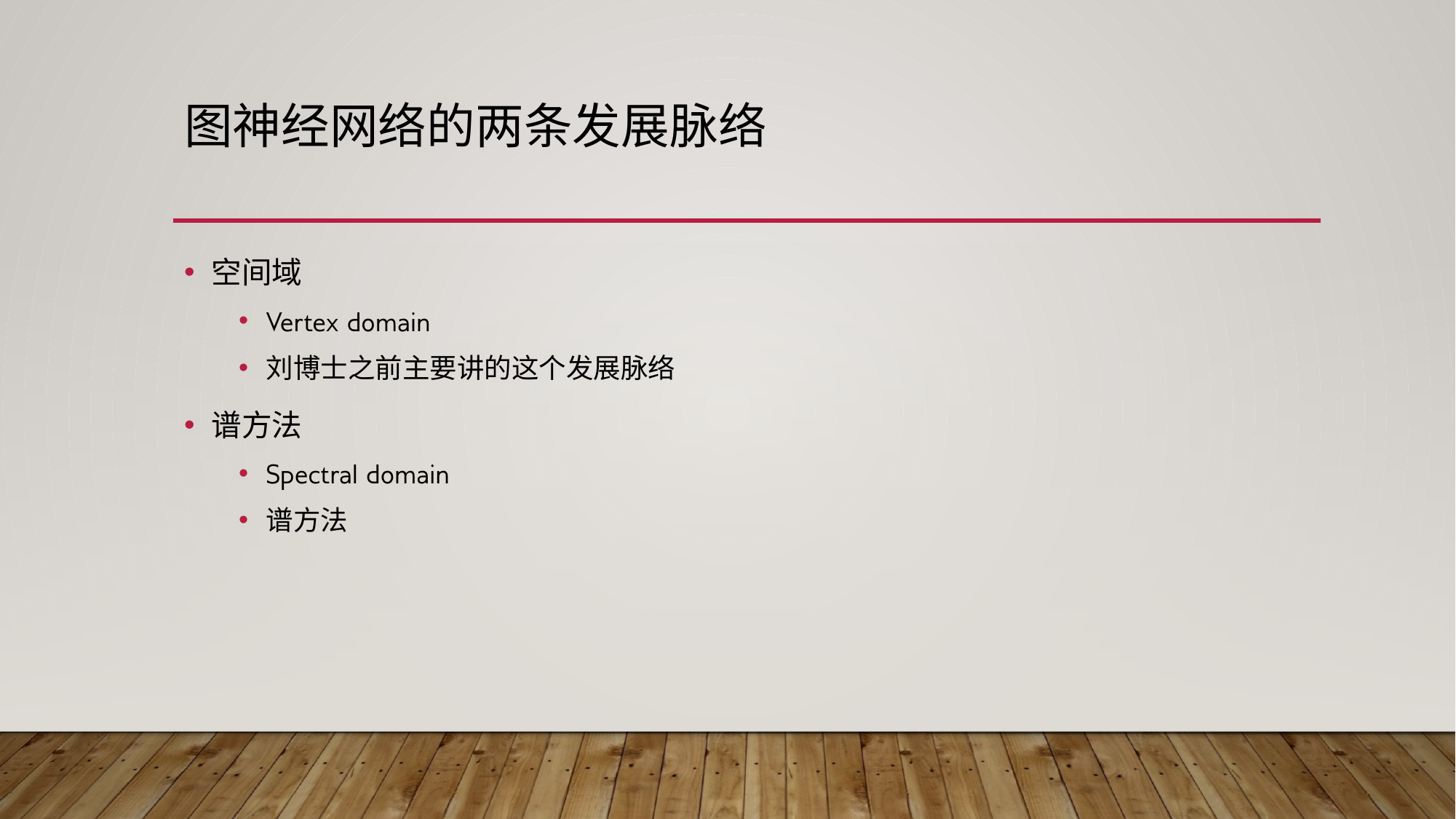

# 图神经网络的两条发展脉络
空间域
Vertex domain
刘博士之前主要讲的这个发展脉络
谱方法
Spectral domain
谱方法